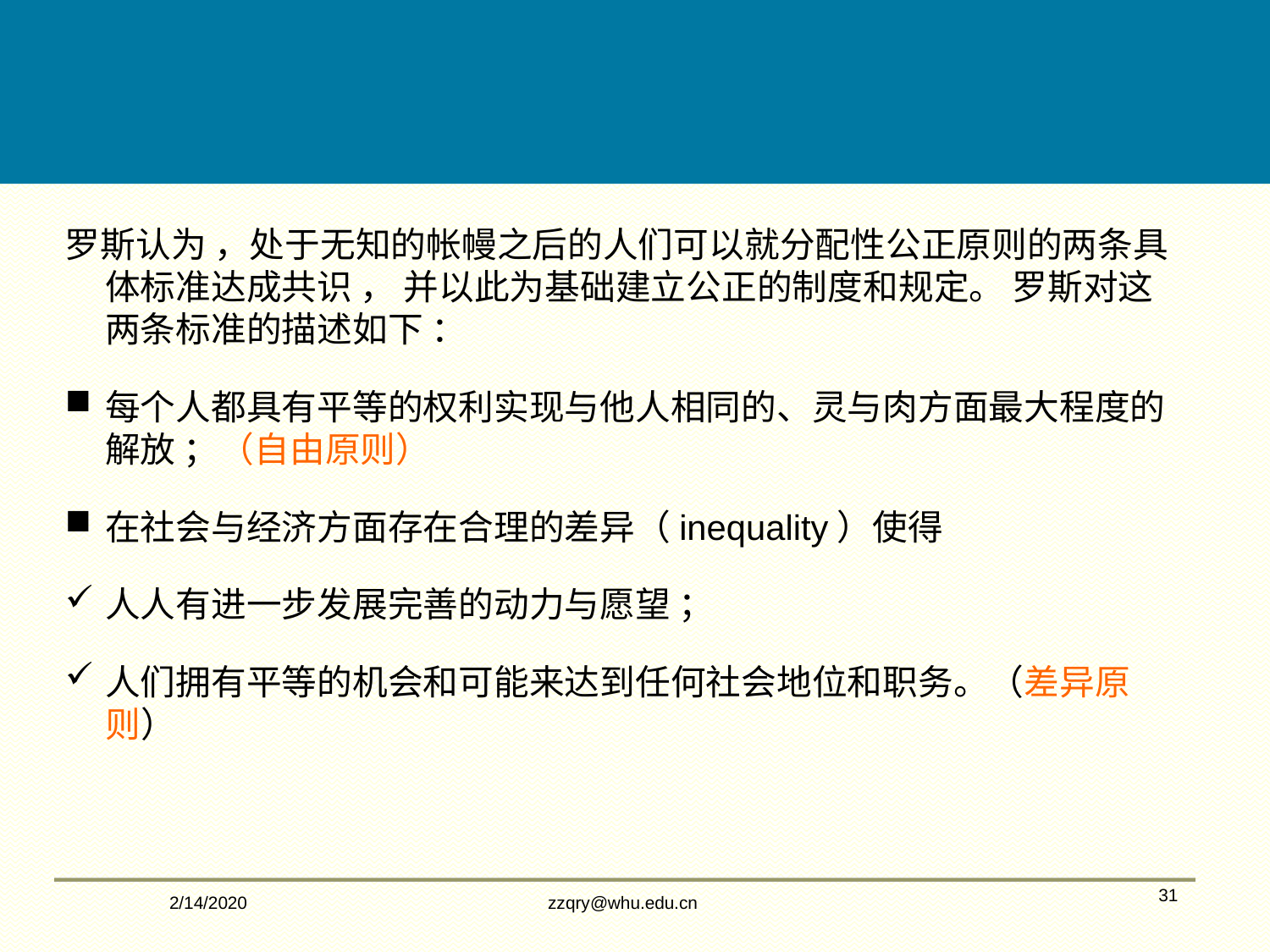

罗斯认为 ，处于无知的帐幔之后的人们可以就分配性公正原则的两条具体标准达成共识 ， 并以此为基础建立公正的制度和规定。 罗斯对这两条标准的描述如下 ：
每个人都具有平等的权利实现与他人相同的、灵与肉方面最大程度的解放 ；（自由原则）
在社会与经济方面存在合理的差异（inequality）使得
人人有进一步发展完善的动力与愿望 ；
人们拥有平等的机会和可能来达到任何社会地位和职务。（差异原则）
2/14/2020
zzqry@whu.edu.cn
31